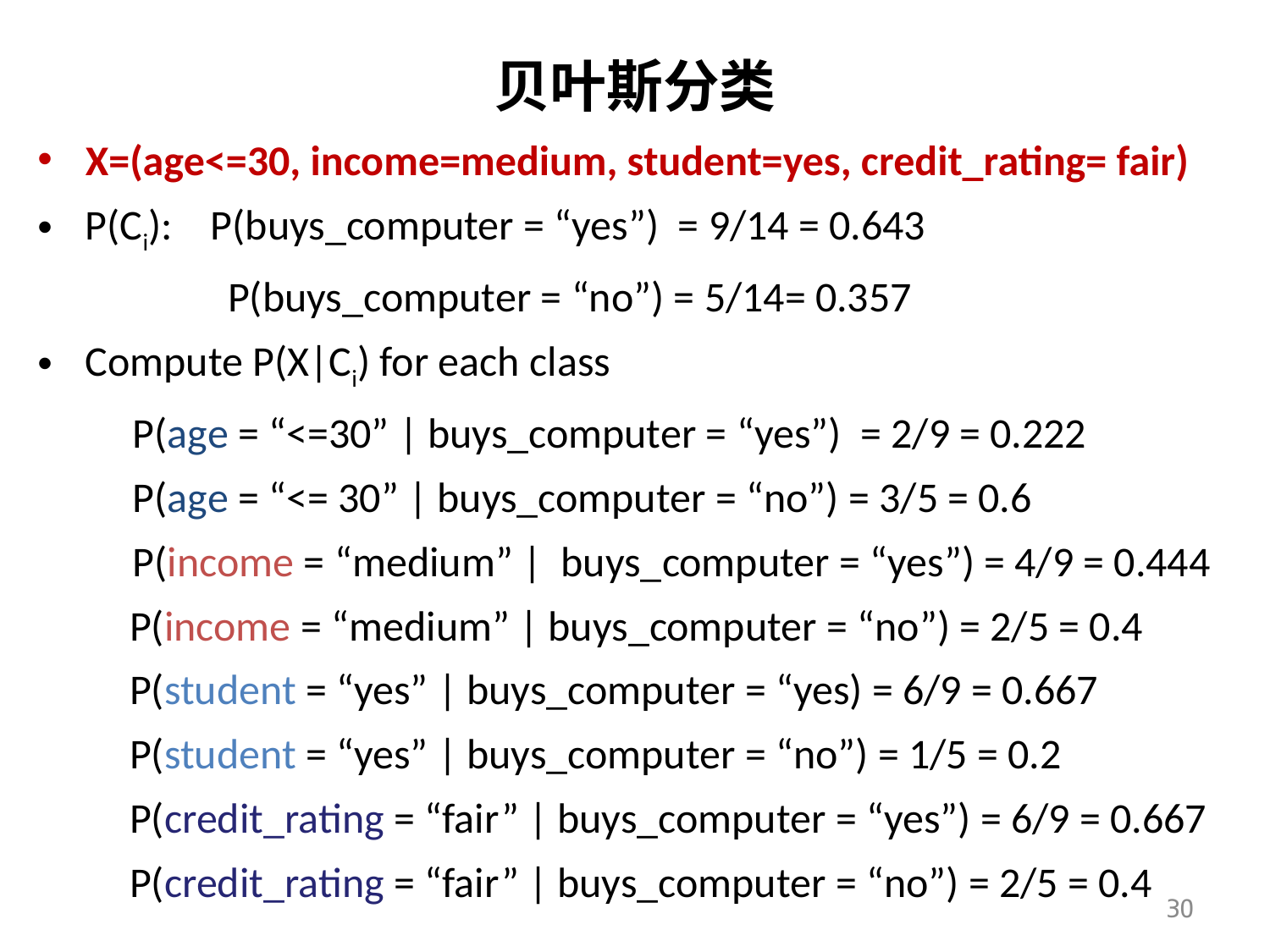

贝叶斯分类
X=(age<=30, income=medium, student=yes, credit_rating= fair)
P(Ci):    P(buys_computer = “yes”)  = 9/14 = 0.643
                    P(buys_computer = “no”) = 5/14= 0.357
Compute P(X|Ci) for each class
          P(age = “<=30” | buys_computer = “yes”)  = 2/9 = 0.222
          P(age = “<= 30” | buys_computer = “no”) = 3/5 = 0.6
          P(income = “medium” |  buys_computer = “yes”) = 4/9 = 0.444
   P(income = “medium” | buys_computer = “no”) = 2/5 = 0.4
   P(student = “yes” | buys_computer = “yes) = 6/9 = 0.667
   P(student = “yes” | buys_computer = “no”) = 1/5 = 0.2
   P(credit_rating = “fair” | buys_computer = “yes”) = 6/9 = 0.667
   P(credit_rating = “fair” | buys_computer = “no”) = 2/5 = 0.4
30